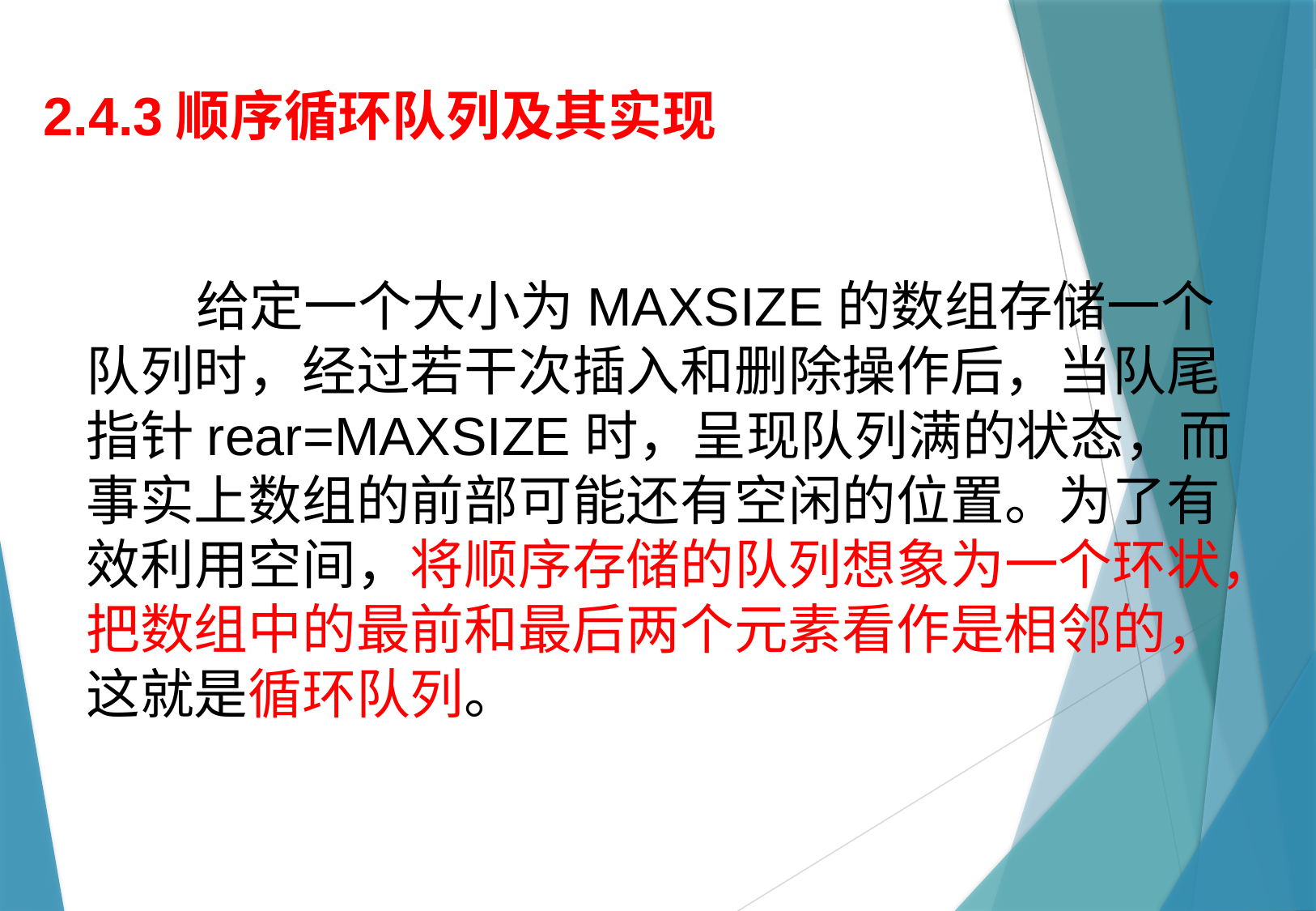

2.4.3顺序循环队列及其实现
        给定一个大小为MAXSIZE的数组存储一个队列时，经过若干次插入和删除操作后，当队尾指针rear=MAXSIZE时，呈现队列满的状态，而事实上数组的前部可能还有空闲的位置。为了有效利用空间，将顺序存储的队列想象为一个环状，把数组中的最前和最后两个元素看作是相邻的，这就是循环队列。